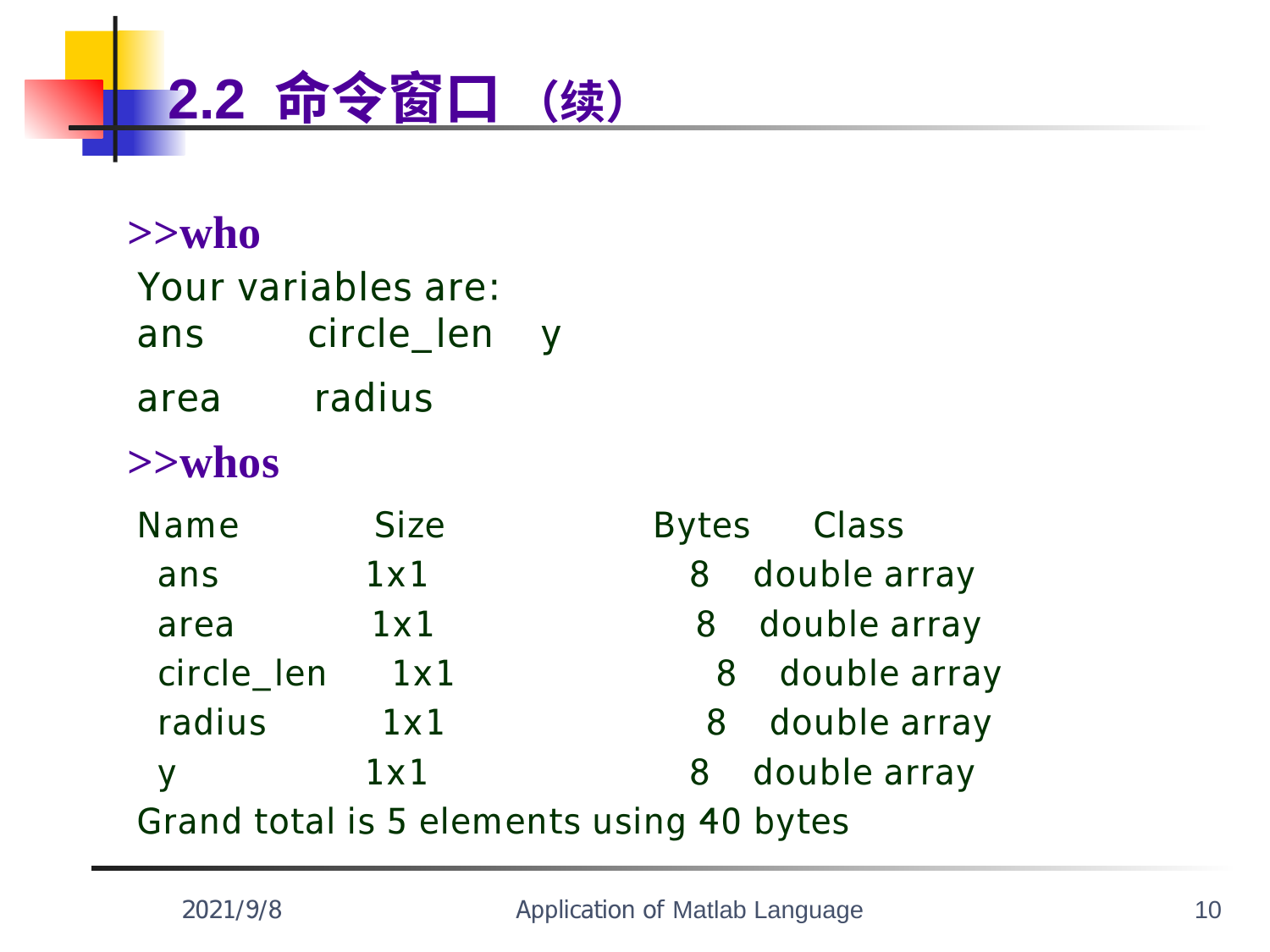

# 2.2 命令窗口 （续）
>>who
Your variables are:
ans         circle_len    y
area        radius
>>whos
Name             Size                    Bytes      Class
  ans              1x1                         8    double array
  area             1x1                         8    double array
  circle_len      1x1                         8    double array
  radius           1x1                         8    double array
  y                  1x1                         8    double array
Grand total is 5 elements using 40 bytes
 2021/9/8
Application of Matlab Language
10